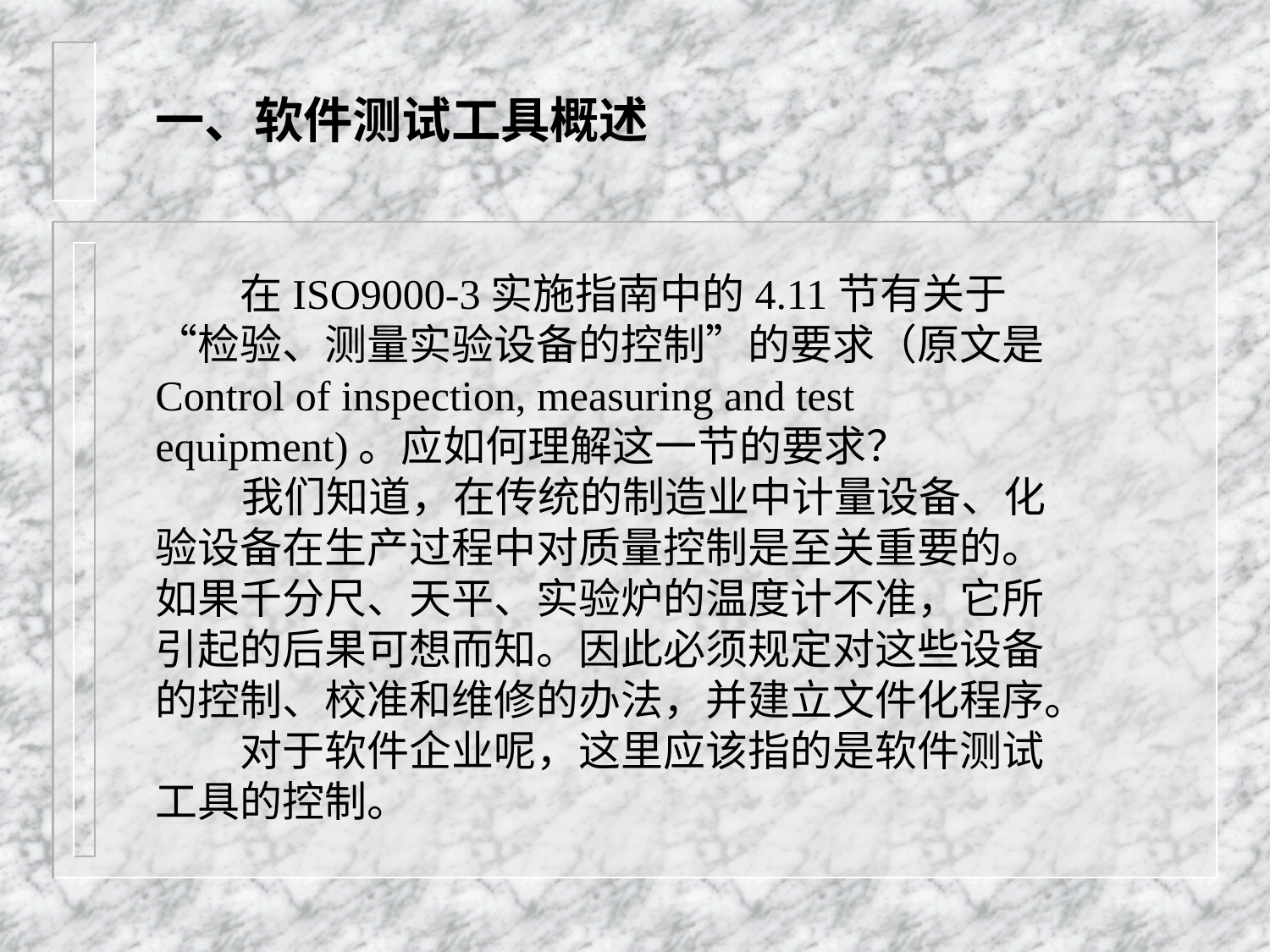

一、软件测试工具概述

　　在ISO9000-3实施指南中的4.11节有关于“检验、测量实验设备的控制”的要求（原文是Control of inspection, measuring and test equipment)。应如何理解这一节的要求？
        我们知道，在传统的制造业中计量设备、化验设备在生产过程中对质量控制是至关重要的。如果千分尺、天平、实验炉的温度计不准，它所引起的后果可想而知。因此必须规定对这些设备的控制、校准和维修的办法，并建立文件化程序。
　　对于软件企业呢，这里应该指的是软件测试工具的控制。